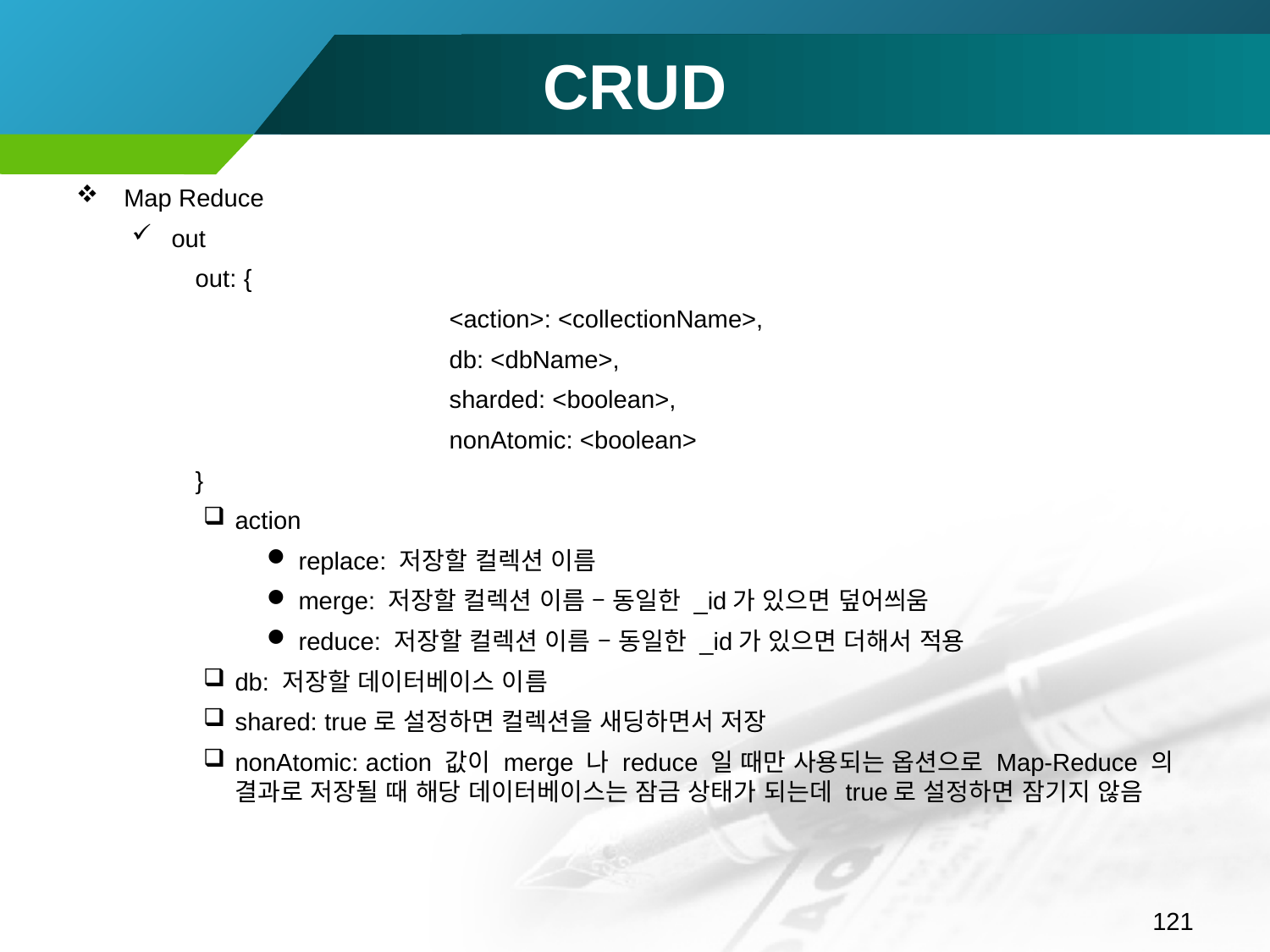

# CRUD
Map Reduce
out
out: {
		<action>: <collectionName>,
		db: <dbName>,
		sharded: <boolean>,
		nonAtomic: <boolean>
}
action
replace: 저장할 컬렉션 이름
merge: 저장할 컬렉션 이름 – 동일한 _id가 있으면 덮어씌움
reduce: 저장할 컬렉션 이름 – 동일한 _id가 있으면 더해서 적용
db: 저장할 데이터베이스 이름
shared: true로 설정하면 컬렉션을 새딩하면서 저장
nonAtomic: action 값이 merge 나 reduce 일 때만 사용되는 옵션으로 Map-Reduce 의 결과로 저장될 때 해당 데이터베이스는 잠금 상태가 되는데 true로 설정하면 잠기지 않음
121